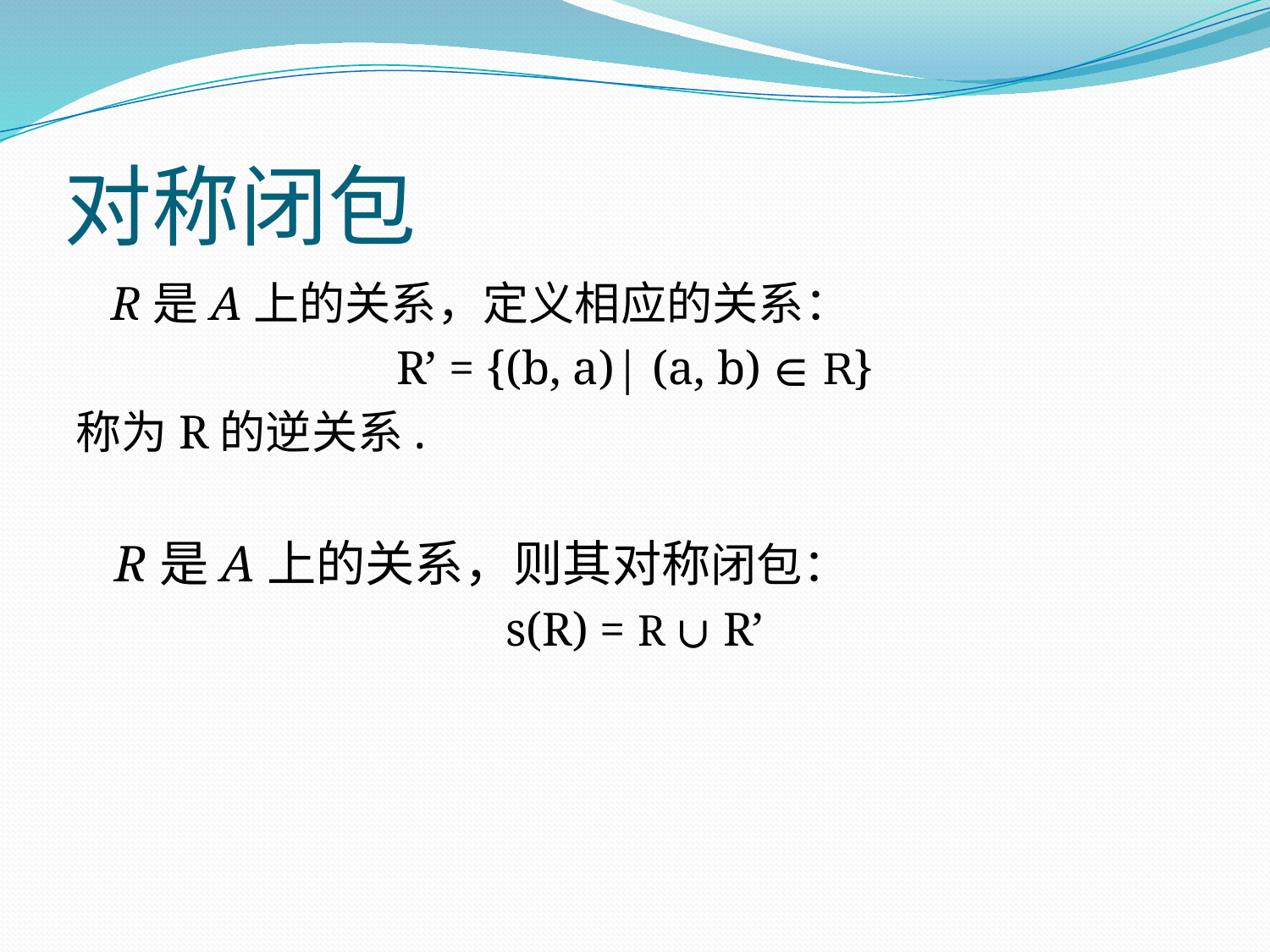

# 对称闭包
   R是A上的关系，定义相应的关系：
R’ = {(b, a)| (a, b) ∈ R}
称为R的逆关系.

   R是A上的关系，则其对称闭包：
s(R) = R ∪ R’